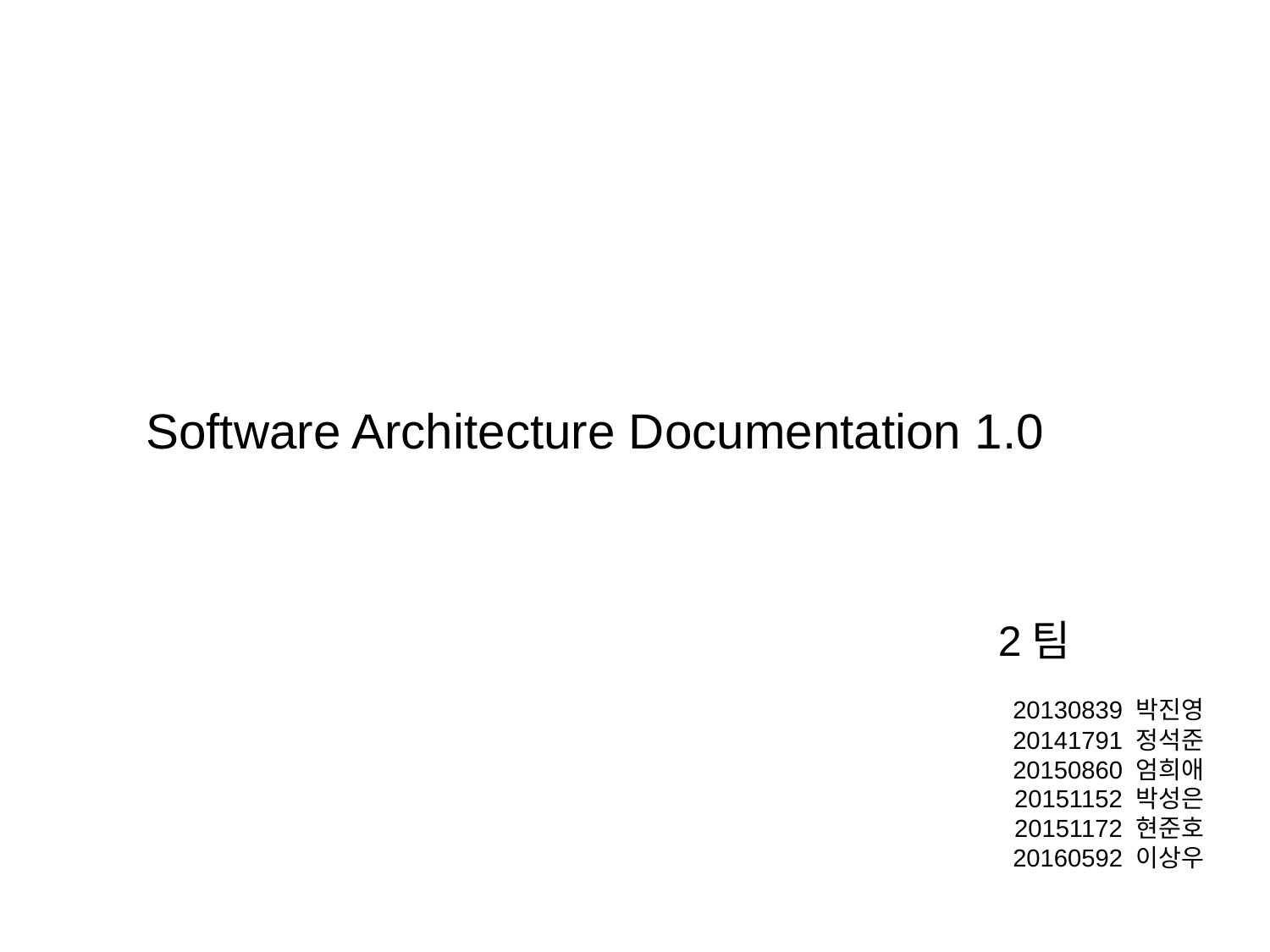

Software Architecture Documentation 1.0
2팀

20130839 박진영
20141791 정석준
20150860 엄희애
20151152 박성은
20151172 현준호
20160592 이상우